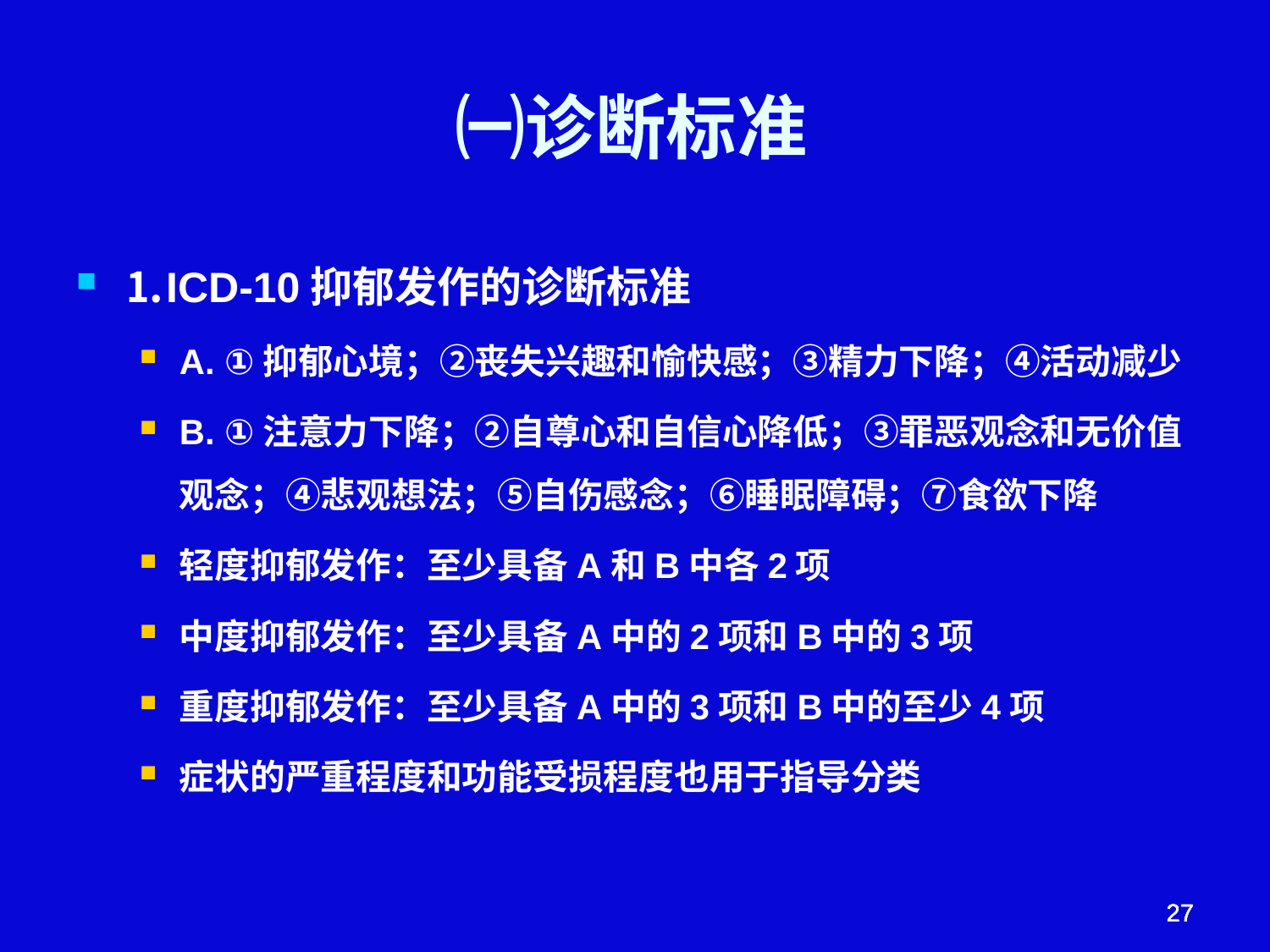

# ㈠诊断标准
⒈ICD-10抑郁发作的诊断标准
A. ①抑郁心境；②丧失兴趣和愉快感；③精力下降；④活动减少
B. ①注意力下降；②自尊心和自信心降低；③罪恶观念和无价值观念；④悲观想法；⑤自伤感念；⑥睡眠障碍；⑦食欲下降
轻度抑郁发作：至少具备A和B中各2项
中度抑郁发作：至少具备A中的2项和B中的3项
重度抑郁发作：至少具备A中的3项和B中的至少4项
症状的严重程度和功能受损程度也用于指导分类
27
27
27
27
27
27